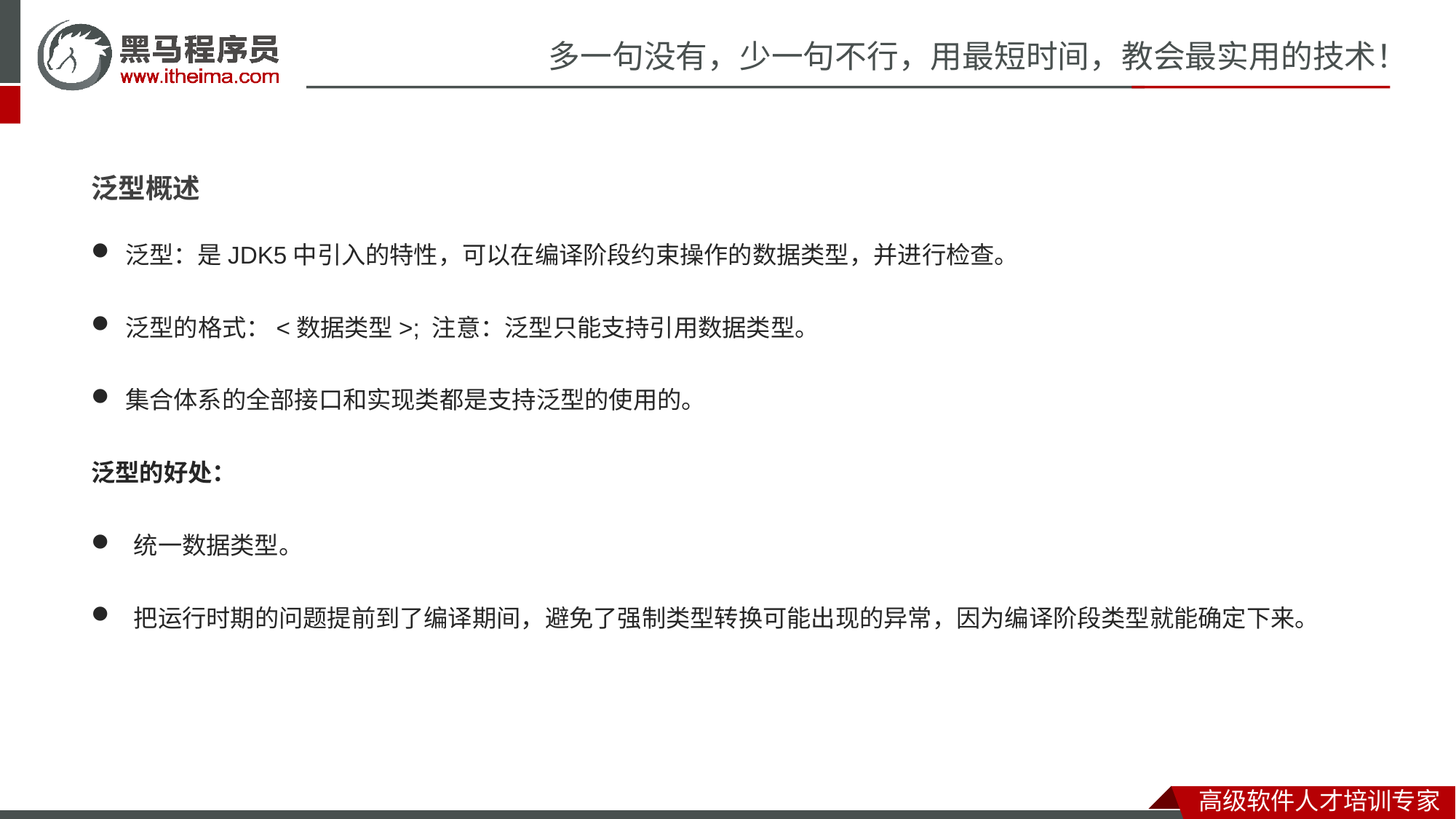

泛型概述
泛型：是JDK5中引入的特性，可以在编译阶段约束操作的数据类型，并进行检查。
泛型的格式：<数据类型>; 注意：泛型只能支持引用数据类型。
集合体系的全部接口和实现类都是支持泛型的使用的。
泛型的好处：
统一数据类型。
把运行时期的问题提前到了编译期间，避免了强制类型转换可能出现的异常，因为编译阶段类型就能确定下来。